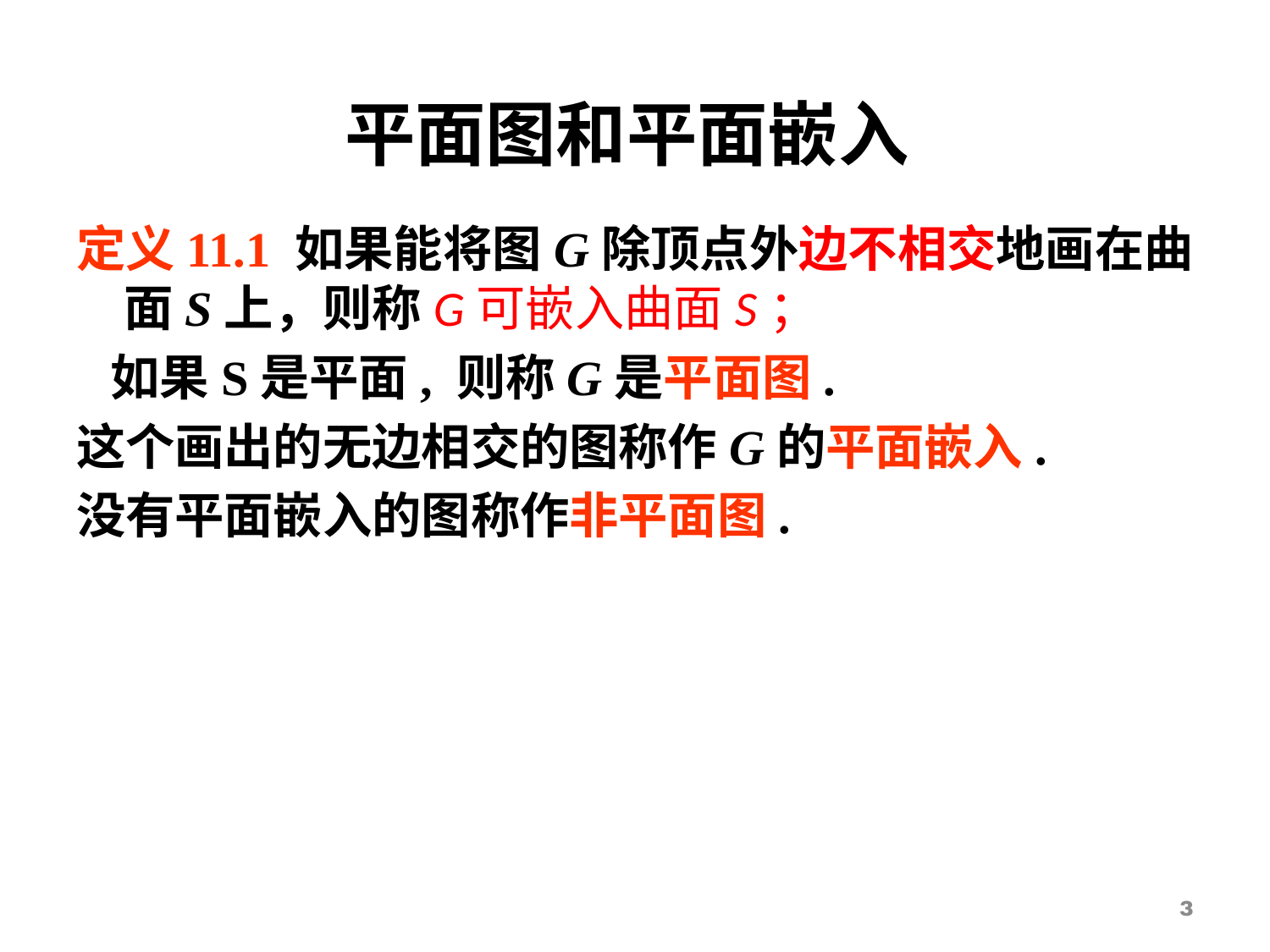

# 平面图和平面嵌入
定义11.1 如果能将图G除顶点外边不相交地画在曲面S上，则称G可嵌入曲面S；
  如果S是平面, 则称G是平面图.
这个画出的无边相交的图称作G的平面嵌入.
没有平面嵌入的图称作非平面图.

3